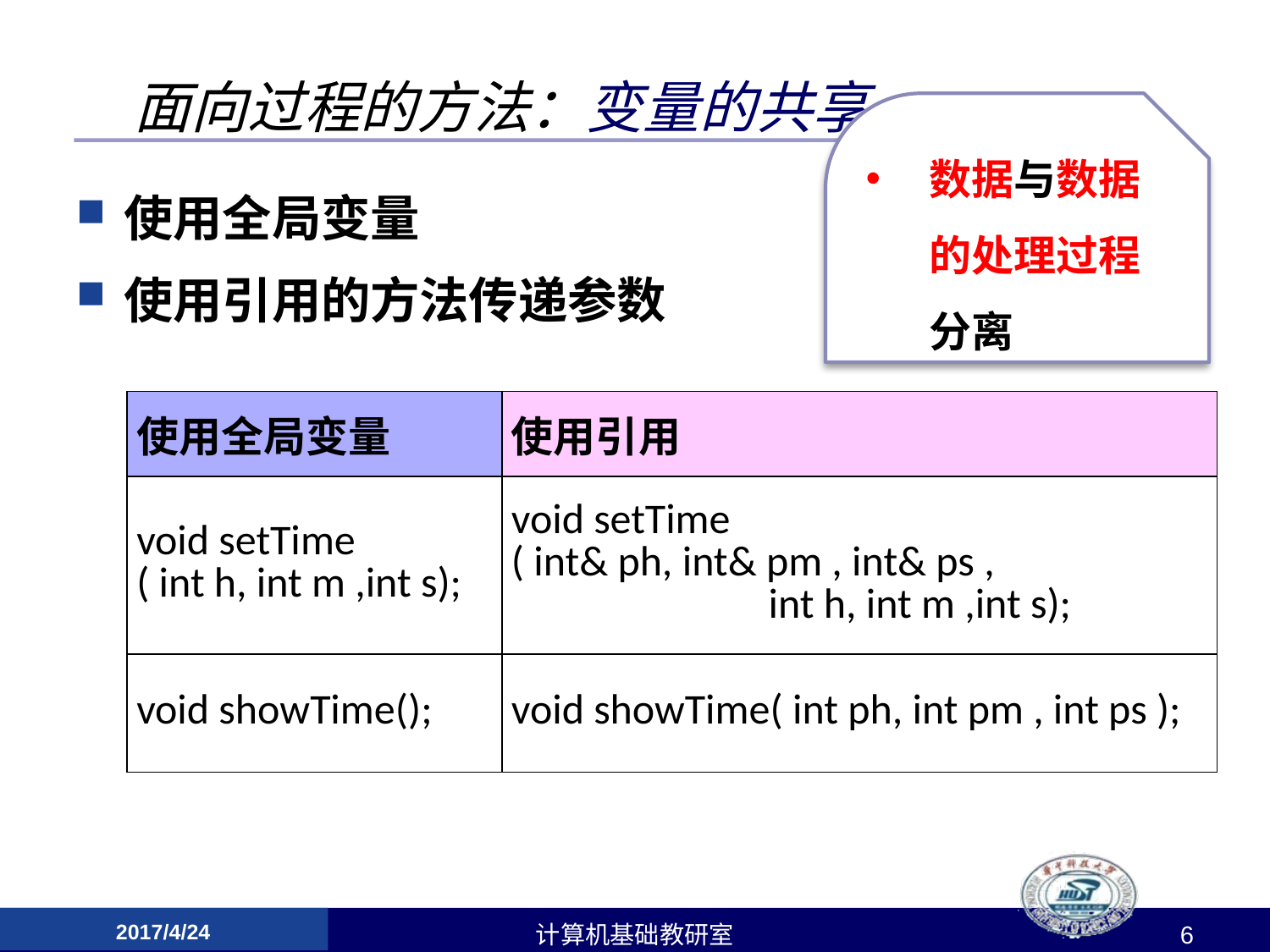

# 面向过程的方法：变量的共享
数据与数据的处理过程分离
使用全局变量
使用引用的方法传递参数
| 使用全局变量 | 使用引用 |
| --- | --- |
| void setTime ( int h, int m ,int s); | void setTime ( int& ph, int& pm , int& ps , int h, int m ,int s); |
| void showTime(); | void showTime( int ph, int pm , int ps ); |
2017/4/24
计算机基础教研室
6